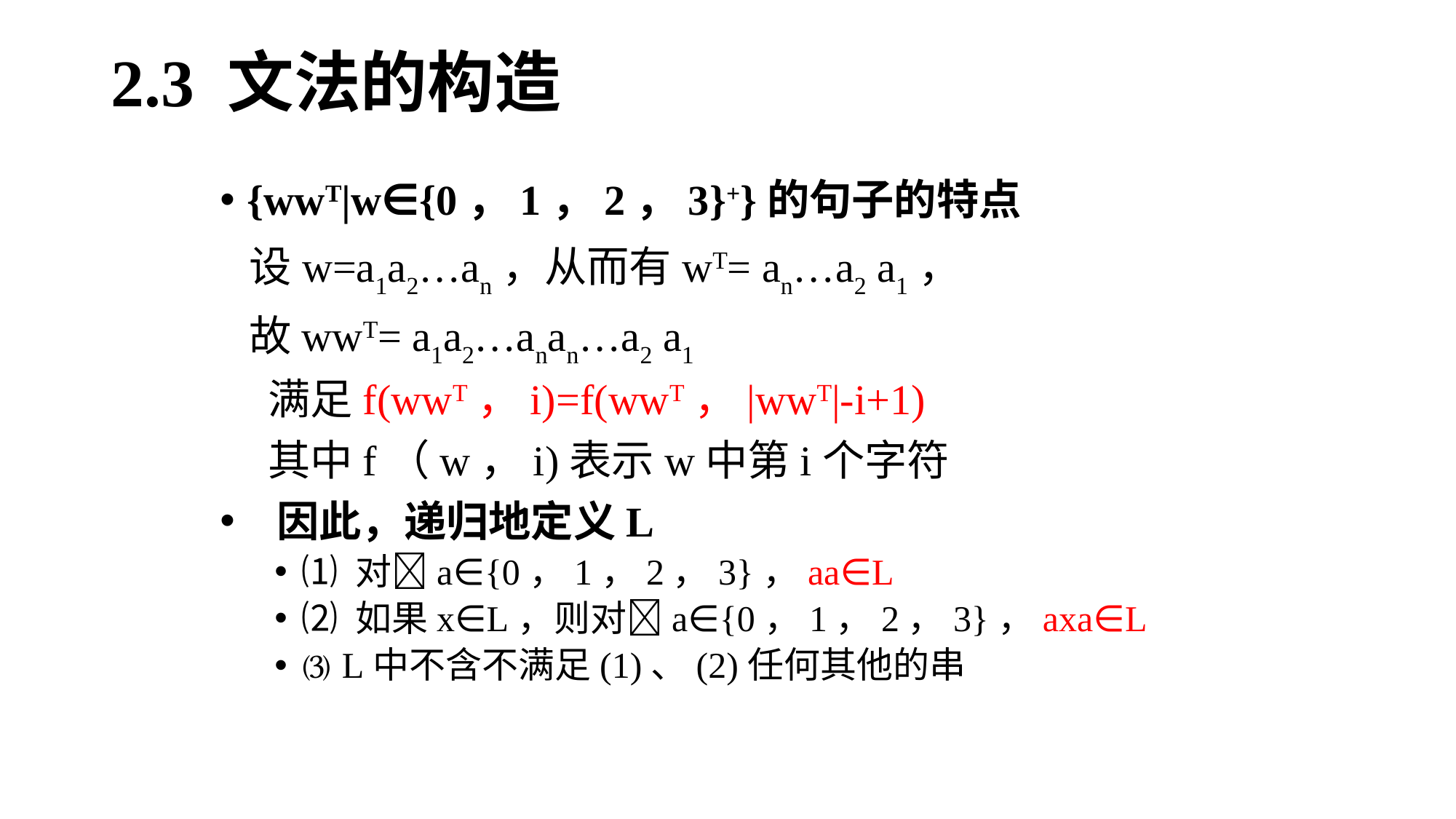

# 2.3 文法的构造
{wwT|w∈{0，1，2，3}+}的句子的特点
  设w=a1a2…an，从而有wT= an…a2 a1，
  故wwT= a1a2…anan…a2 a1
    满足f(wwT，i)=f(wwT，|wwT|-i+1)
    其中f（w，i)表示w中第i个字符
  因此，递归地定义L
⑴ 对∀a∈{0，1，2，3}，aa∈L
⑵ 如果x∈L，则对∀a∈{0，1，2，3}，axa∈L
⑶ L中不含不满足(1)、(2)任何其他的串
1